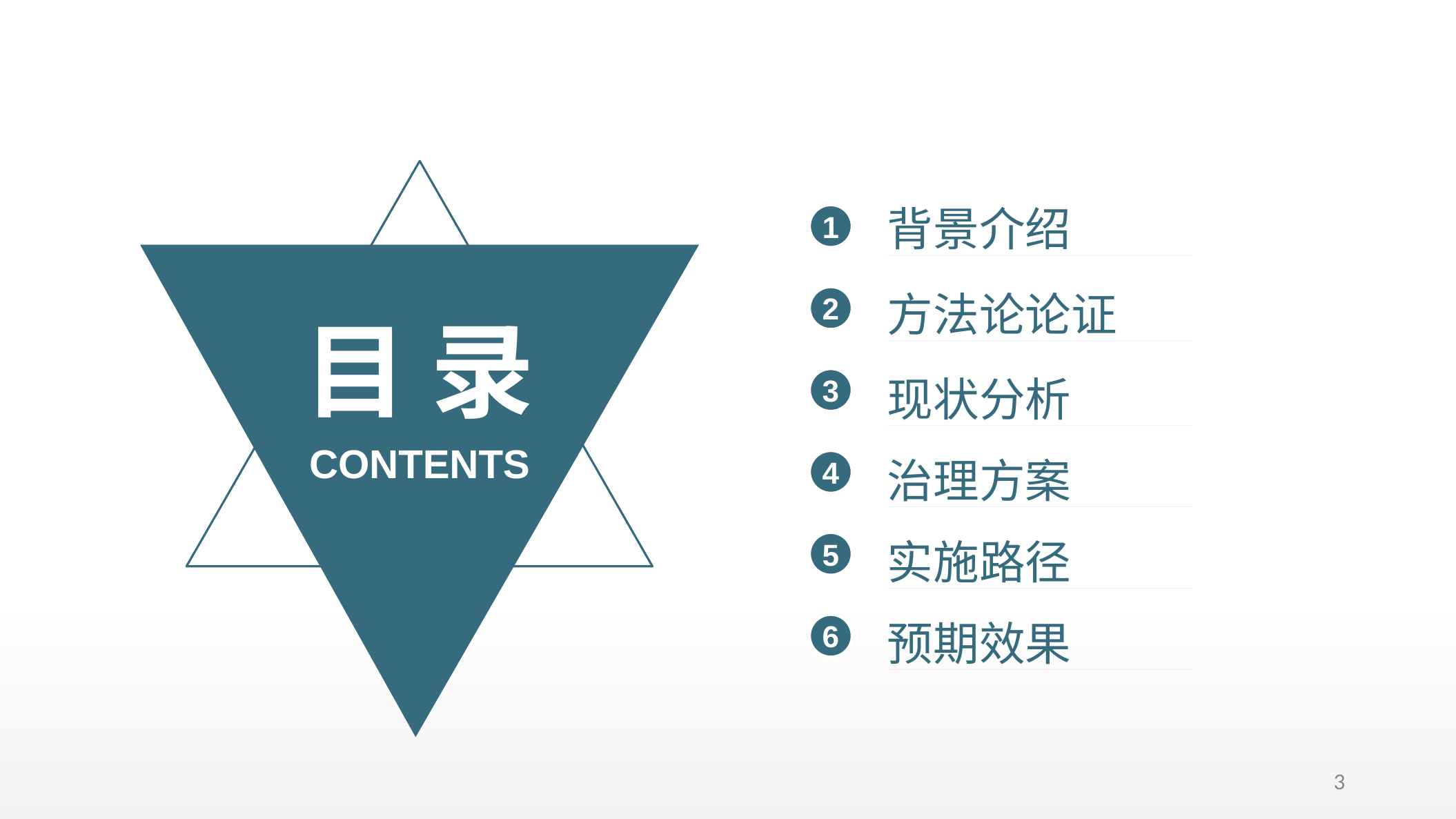

背景介绍
1

方法论论证
2
目 录
3
现状分析
CONTENTS
4
治理方案
5
实施路径
6
预期效果
3